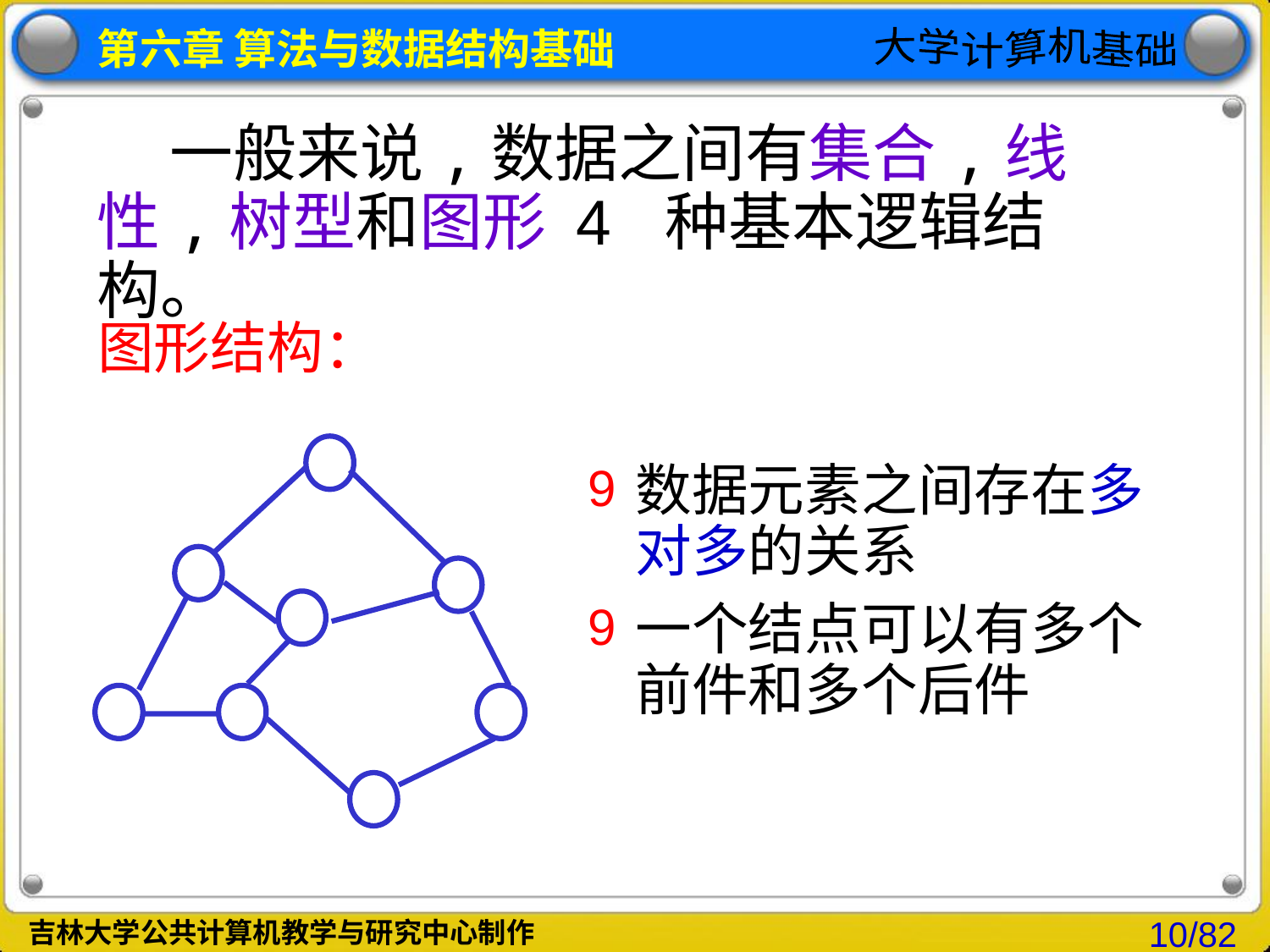

一般来说,数据之间有集合,线性,树型和图形 4 种基本逻辑结构。
# 图形结构：

数据元素之间存在多对多的关系
一个结点可以有多个前件和多个后件
10/82